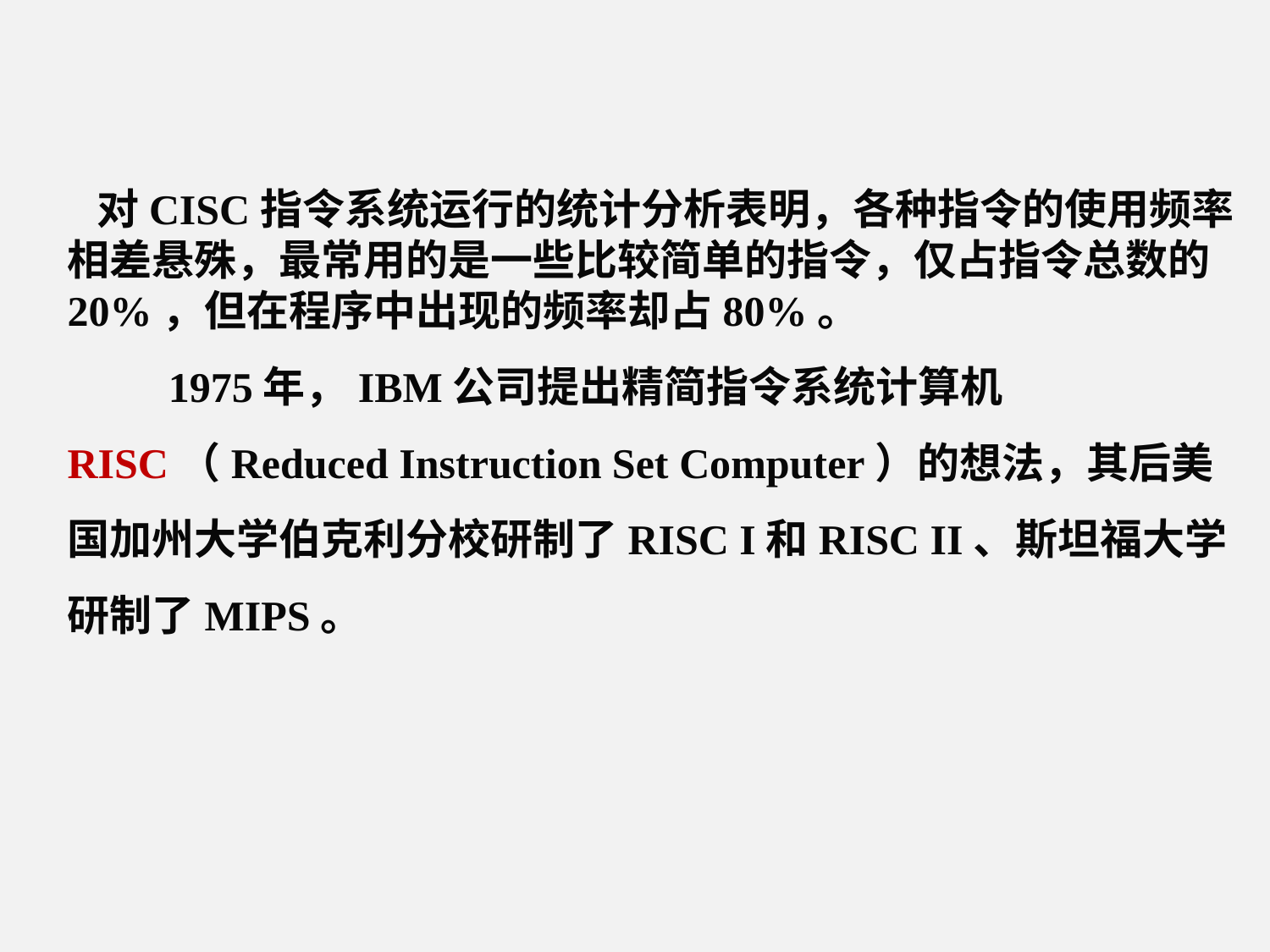

对CISC指令系统运行的统计分析表明，各种指令的使用频率相差悬殊，最常用的是一些比较简单的指令，仅占指令总数的20%，但在程序中出现的频率却占80%。      1975年，IBM公司提出精简指令系统计算机RISC（Reduced Instruction Set Computer）的想法，其后美国加州大学伯克利分校研制了RISC I和RISC II、斯坦福大学研制了MIPS。